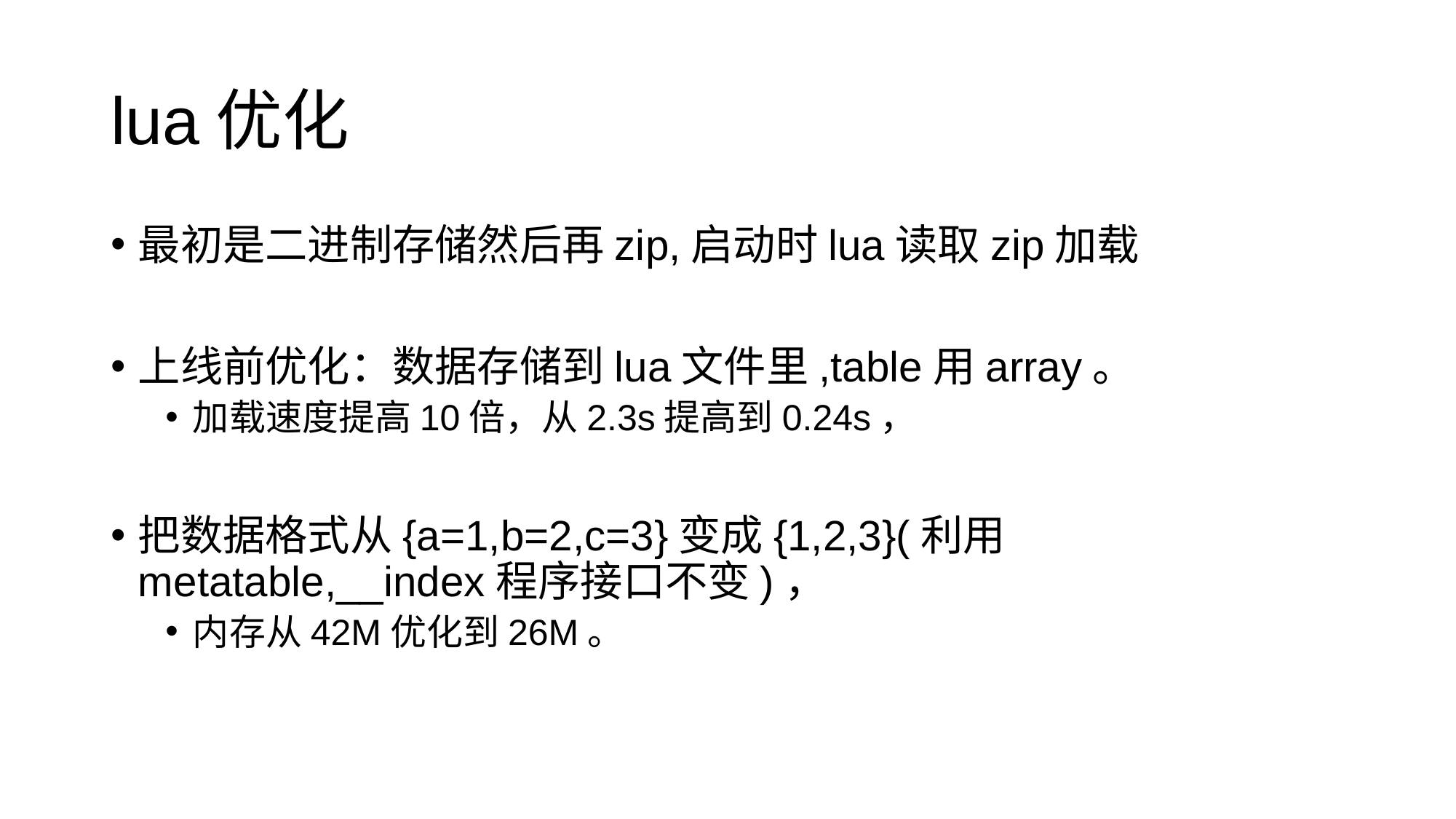

# lua优化
最初是二进制存储然后再zip,启动时lua读取zip加载

上线前优化：数据存储到lua文件里,table用array。
加载速度提高10倍，从2.3s提高到0.24s，

把数据格式从{a=1,b=2,c=3}变成{1,2,3}(利用metatable,__index程序接口不变)，
内存从42M优化到26M。